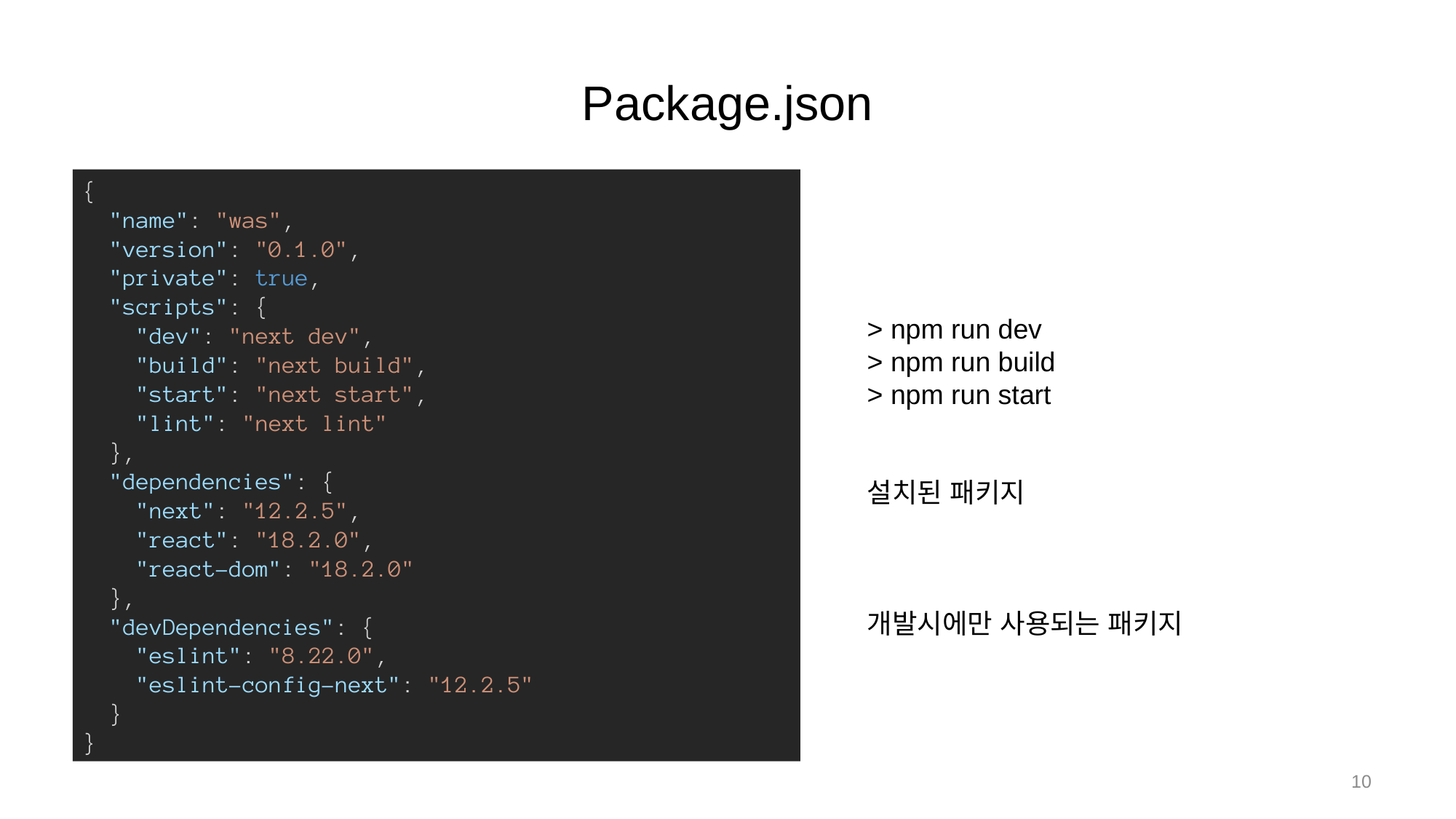

# Package.json
{
  "name": "was",
  "version": "0.1.0",
  "private": true,
  "scripts": {
    "dev": "next dev",
    "build": "next build",
    "start": "next start",
    "lint": "next lint"
  },
  "dependencies": {
    "next": "12.2.5",
    "react": "18.2.0",
    "react-dom": "18.2.0"
  },
  "devDependencies": {
    "eslint": "8.22.0",
    "eslint-config-next": "12.2.5"
  }
}

> npm run dev
> npm run build
> npm run start

설치된 패키지

개발시에만 사용되는 패키지
10